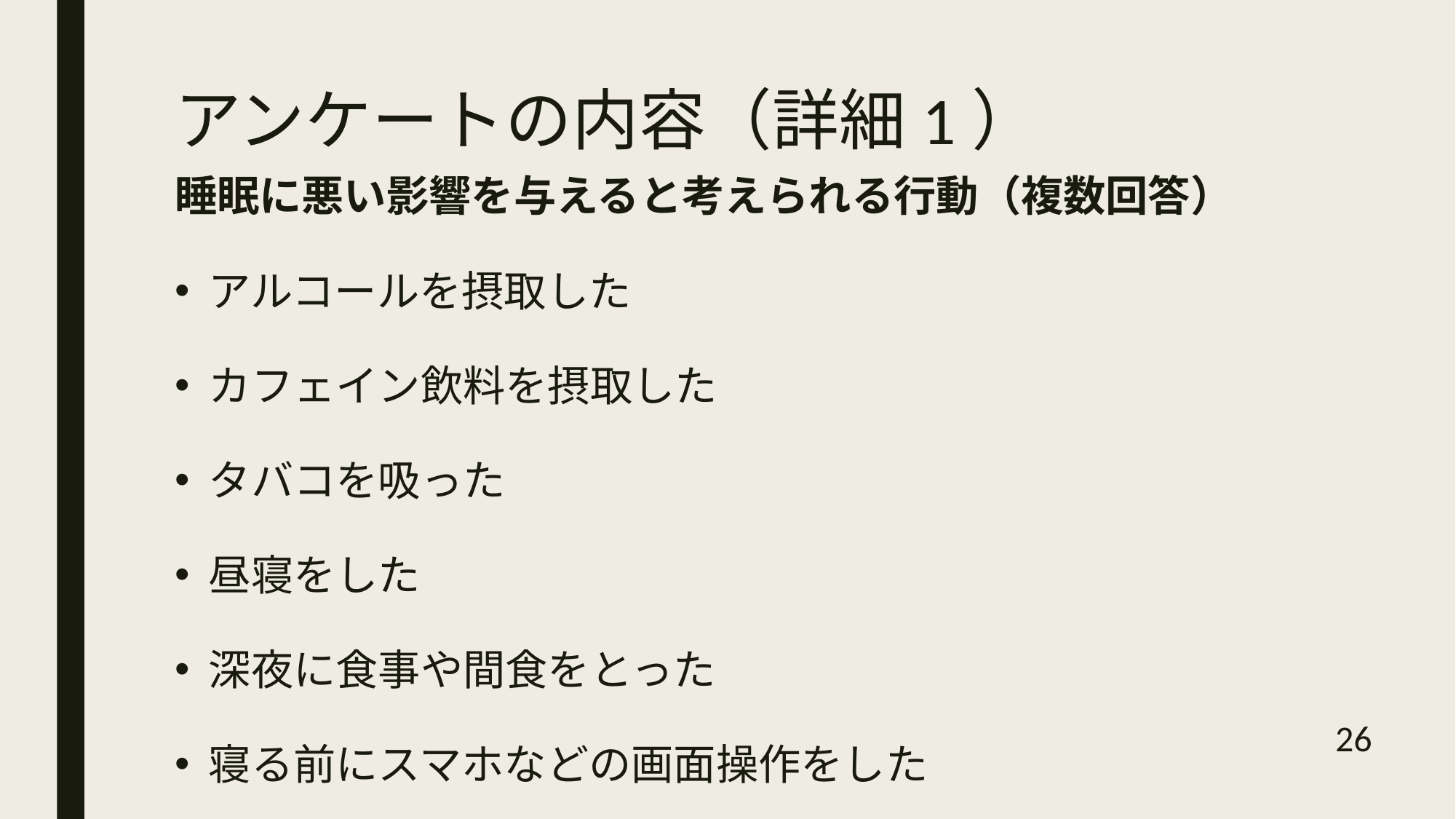

# アンケートの内容（詳細1）
睡眠に悪い影響を与えると考えられる行動（複数回答）
アルコールを摂取した
カフェイン飲料を摂取した
タバコを吸った
昼寝をした
深夜に食事や間食をとった
寝る前にスマホなどの画面操作をした

26